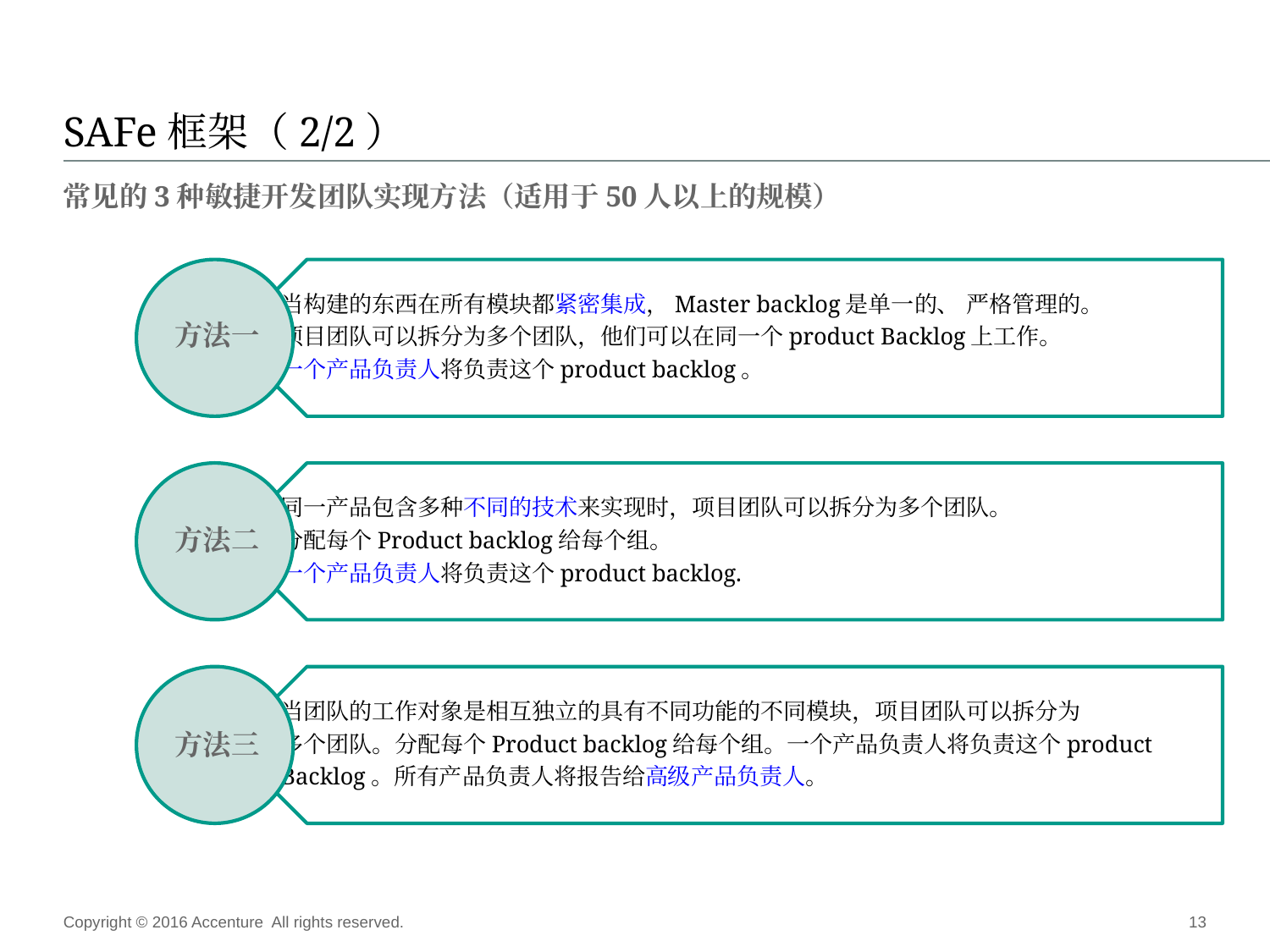

# SAFe框架（2/2）
常见的3种敏捷开发团队实现方法（适用于50人以上的规模）

当构建的东西在所有模块都紧密集成，Master backlog是单一的、 严格管理的。
项目团队可以拆分为多个团队，他们可以在同一个product Backlog上工作。
一个产品负责人将负责这个product backlog。
同一产品包含多种不同的技术来实现时，项目团队可以拆分为多个团队。
分配每个Product backlog给每个组。
一个产品负责人将负责这个product backlog.
当团队的工作对象是相互独立的具有不同功能的不同模块，项目团队可以拆分为
多个团队。分配每个Product backlog给每个组。一个产品负责人将负责这个product
Backlog。所有产品负责人将报告给高级产品负责人。
方法一
方法二
方法三
Copyright © 2016 Accenture  All rights reserved.
13